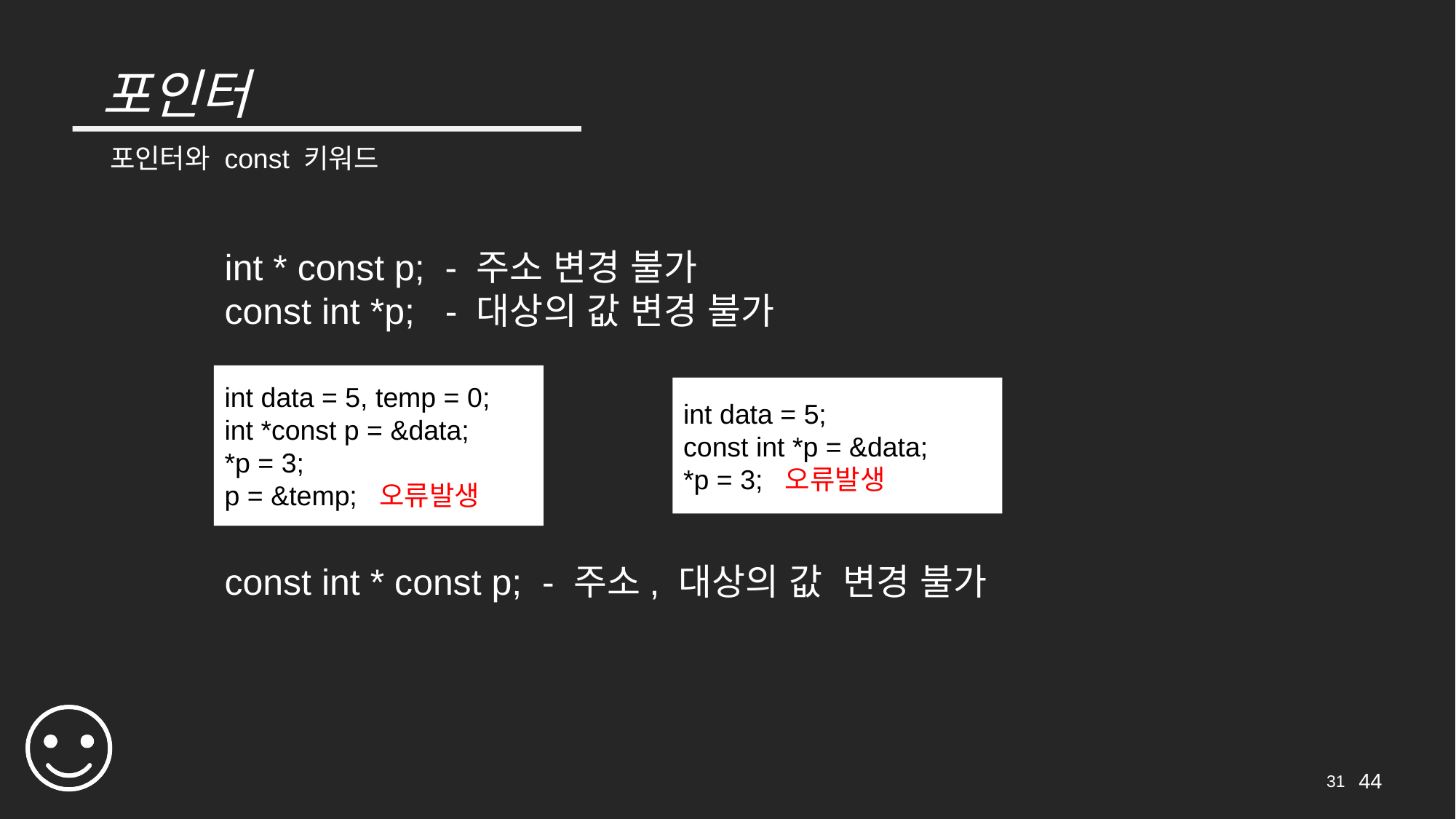

# 포인터

포인터와 const 키워드
int * const p;  - 주소 변경 불가
const int *p;   - 대상의 값 변경 불가
int data = 5, temp = 0;
int *const p = &data;
*p = 3;
p = &temp;  오류발생
int data = 5;
const int *p = &data;
*p = 3;  오류발생
const int * const p;  - 주소, 대상의 값  변경 불가
31